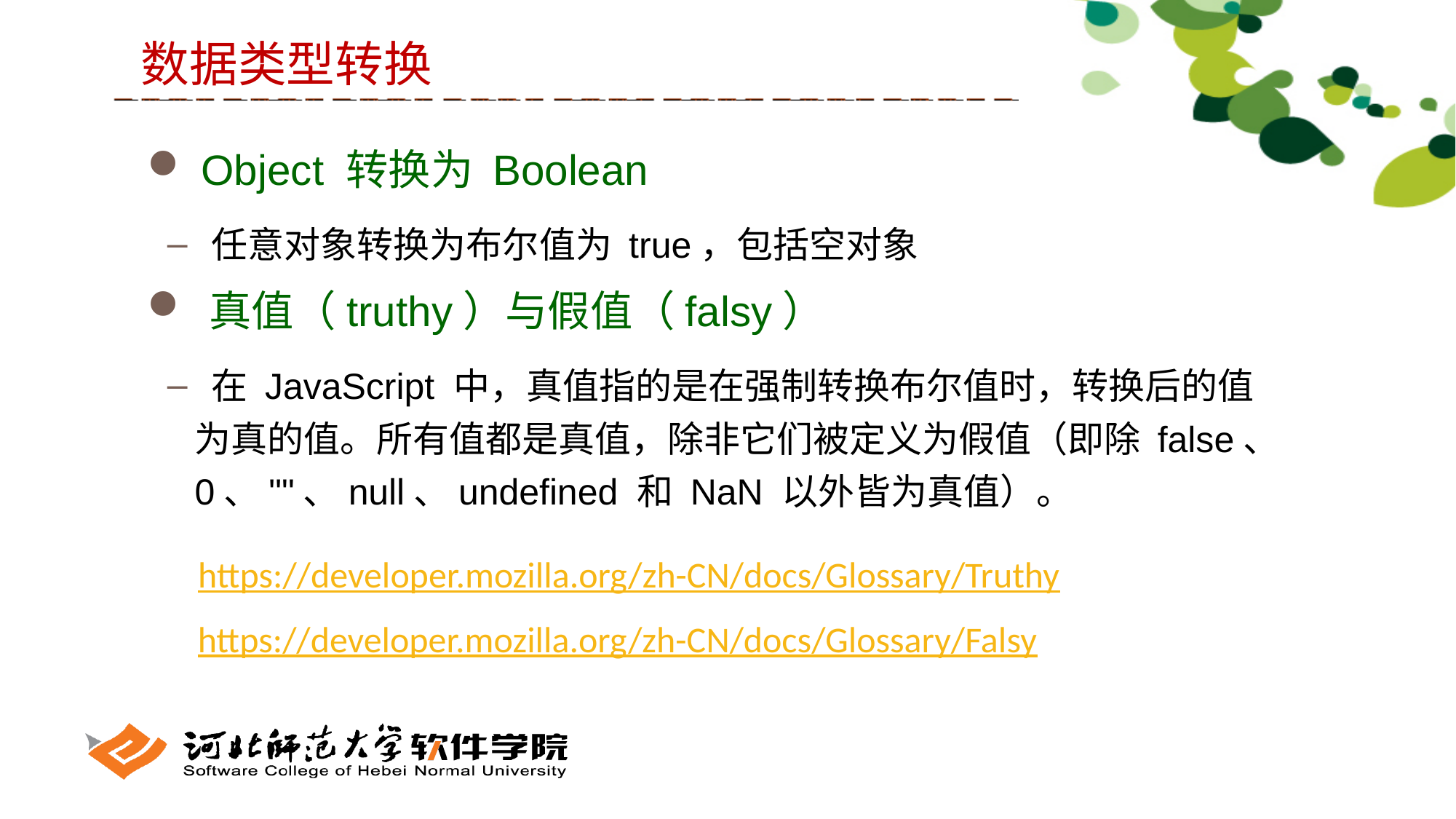

数据类型转换

 Object 转换为 Boolean
 任意对象转换为布尔值为 true，包括空对象
 真值（truthy）与假值（falsy）
 在 JavaScript 中，真值指的是在强制转换布尔值时，转换后的值为真的值。所有值都是真值，除非它们被定义为假值（即除 false、0、""、null、undefined 和 NaN 以外皆为真值）。
https://developer.mozilla.org/zh-CN/docs/Glossary/Truthy
https://developer.mozilla.org/zh-CN/docs/Glossary/Falsy